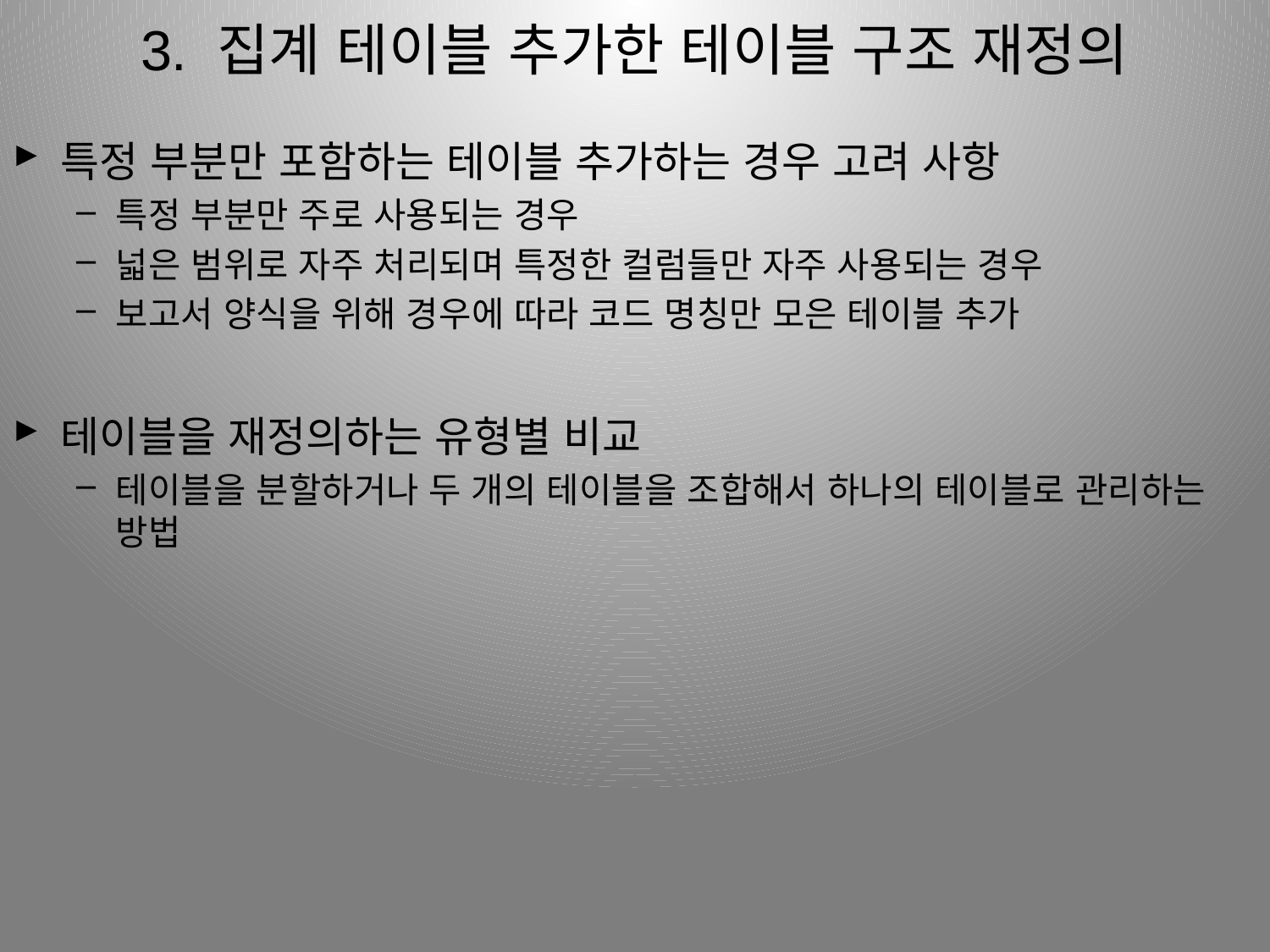

# 3. 집계 테이블 추가한 테이블 구조 재정의
특정 부분만 포함하는 테이블 추가하는 경우 고려 사항
특정 부분만 주로 사용되는 경우
넓은 범위로 자주 처리되며 특정한 컬럼들만 자주 사용되는 경우
보고서 양식을 위해 경우에 따라 코드 명칭만 모은 테이블 추가

테이블을 재정의하는 유형별 비교
테이블을 분할하거나 두 개의 테이블을 조합해서 하나의 테이블로 관리하는 방법